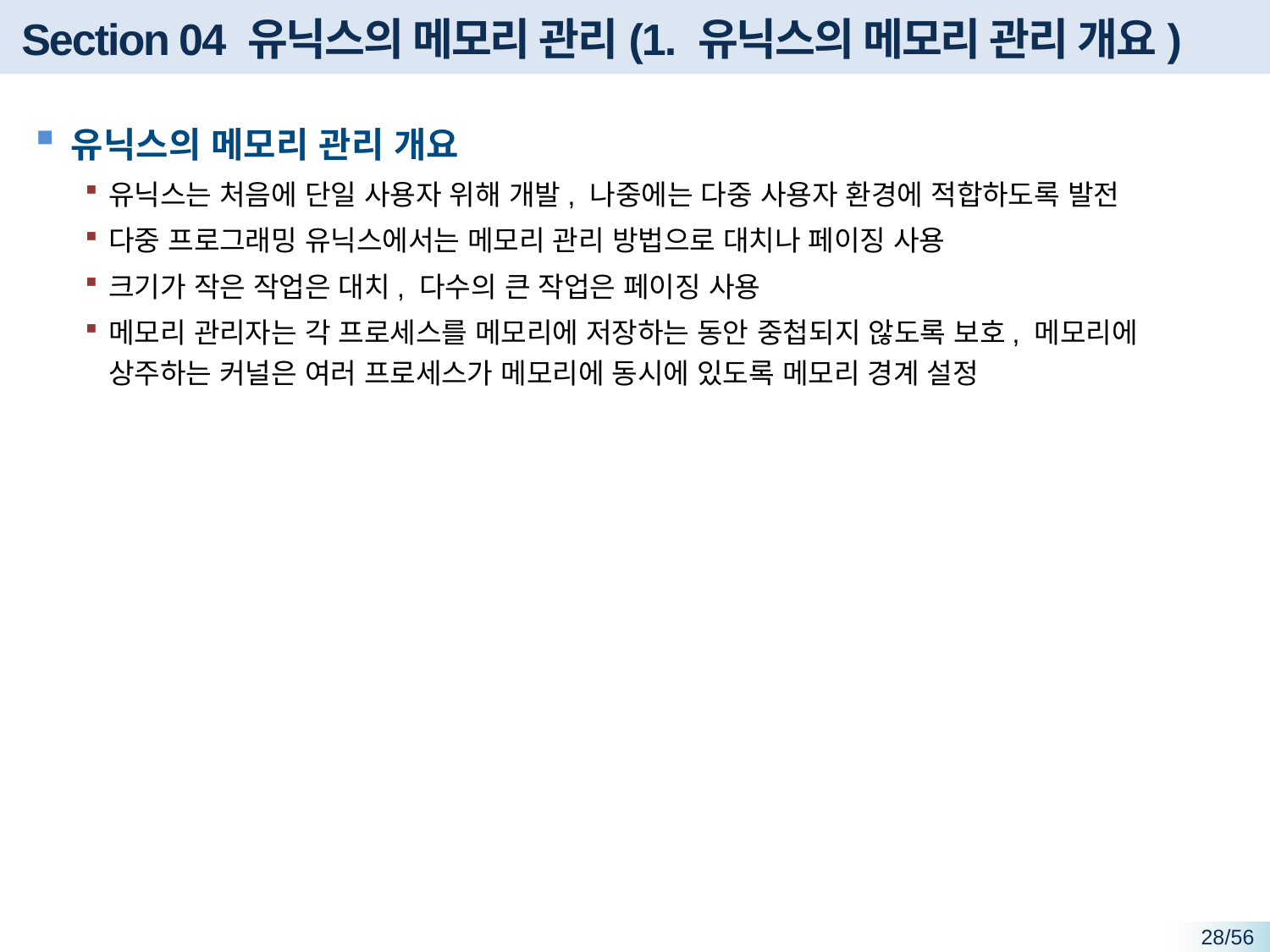

# Section 04 유닉스의 메모리 관리(1. 유닉스의 메모리 관리 개요)
유닉스의 메모리 관리 개요
유닉스는 처음에 단일 사용자 위해 개발, 나중에는 다중 사용자 환경에 적합하도록 발전
다중 프로그래밍 유닉스에서는 메모리 관리 방법으로 대치나 페이징 사용
크기가 작은 작업은 대치, 다수의 큰 작업은 페이징 사용
메모리 관리자는 각 프로세스를 메모리에 저장하는 동안 중첩되지 않도록 보호, 메모리에 상주하는 커널은 여러 프로세스가 메모리에 동시에 있도록 메모리 경계 설정